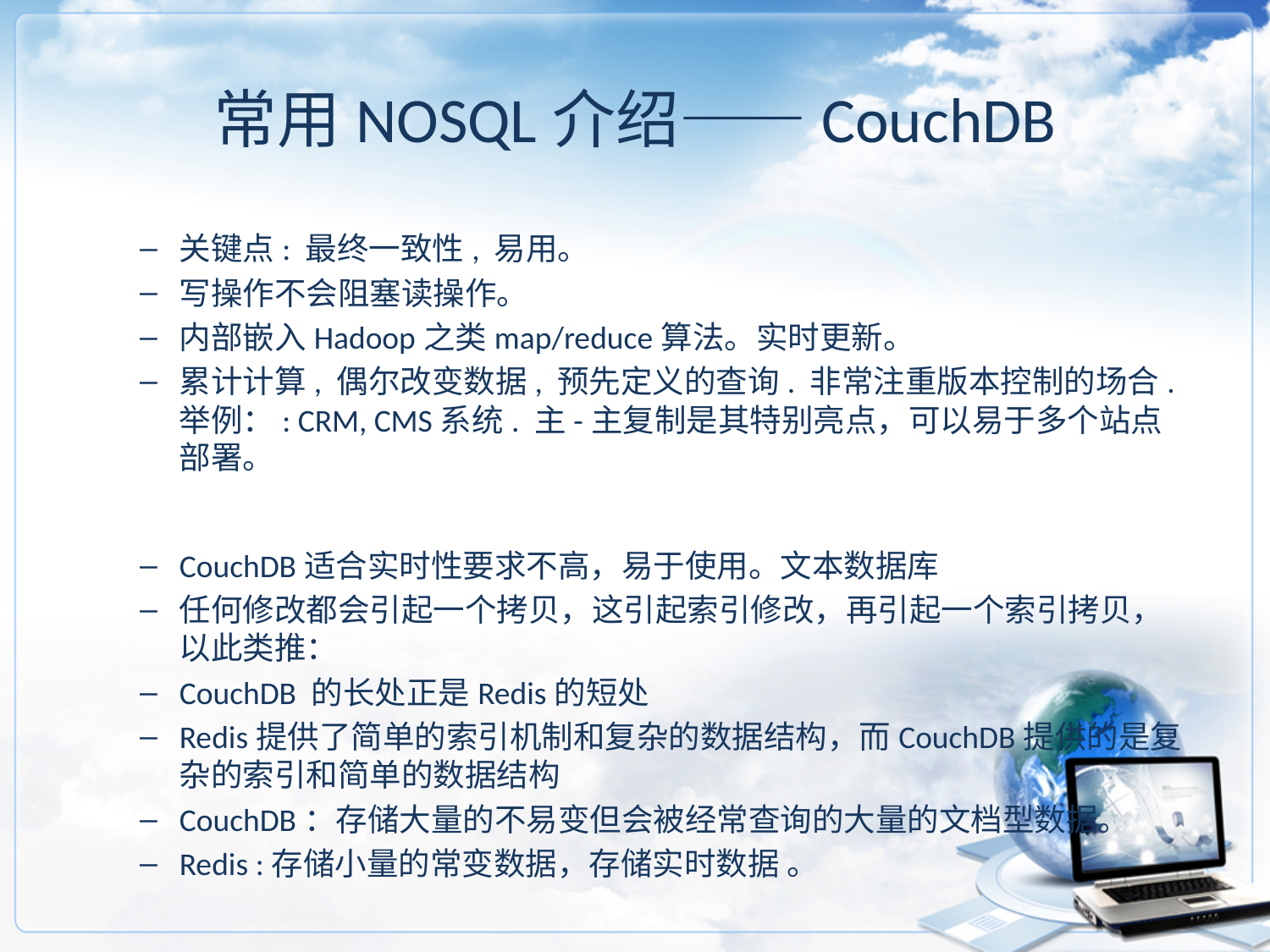

# 常用NOSQL介绍——CouchDB
关键点: 最终一致性, 易用。
写操作不会阻塞读操作。
内部嵌入Hadoop之类map/reduce算法。实时更新。
累计计算, 偶尔改变数据, 预先定义的查询. 非常注重版本控制的场合.
举例：: CRM, CMS系统. 主-主复制是其特别亮点，可以易于多个站点部署。

CouchDB适合实时性要求不高，易于使用。文本数据库
任何修改都会引起一个拷贝，这引起索引修改，再引起一个索引拷贝，以此类推：
CouchDB 的长处正是Redis的短处
Redis提供了简单的索引机制和复杂的数据结构，而CouchDB提供的是复杂的索引和简单的数据结构
CouchDB：存储大量的不易变但会被经常查询的大量的文档型数据。
Redis :存储小量的常变数据，存储实时数据 。